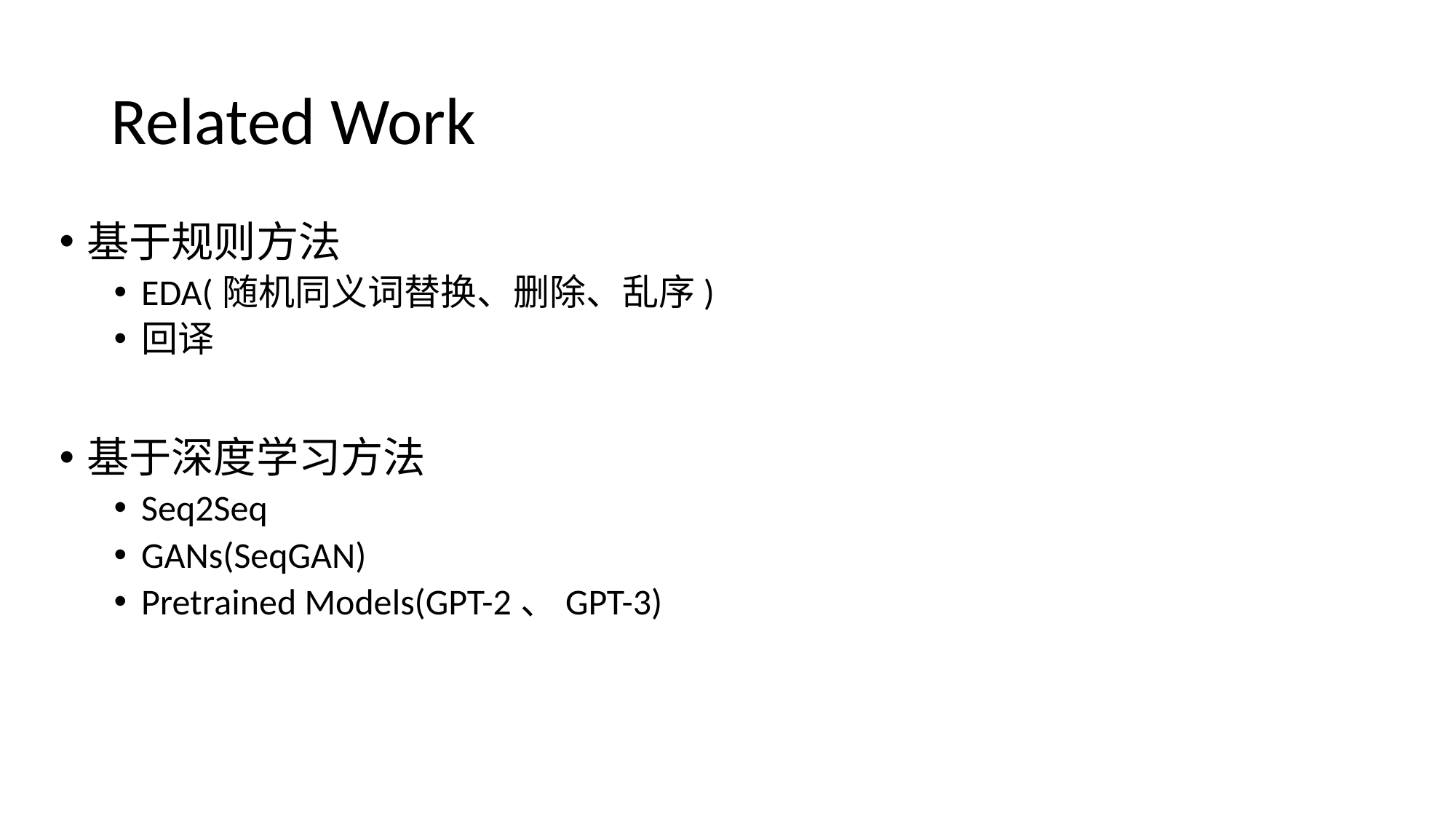

# Related Work
基于规则方法
EDA(随机同义词替换、删除、乱序)
回译

基于深度学习方法
Seq2Seq
GANs(SeqGAN)
Pretrained Models(GPT-2、GPT-3)